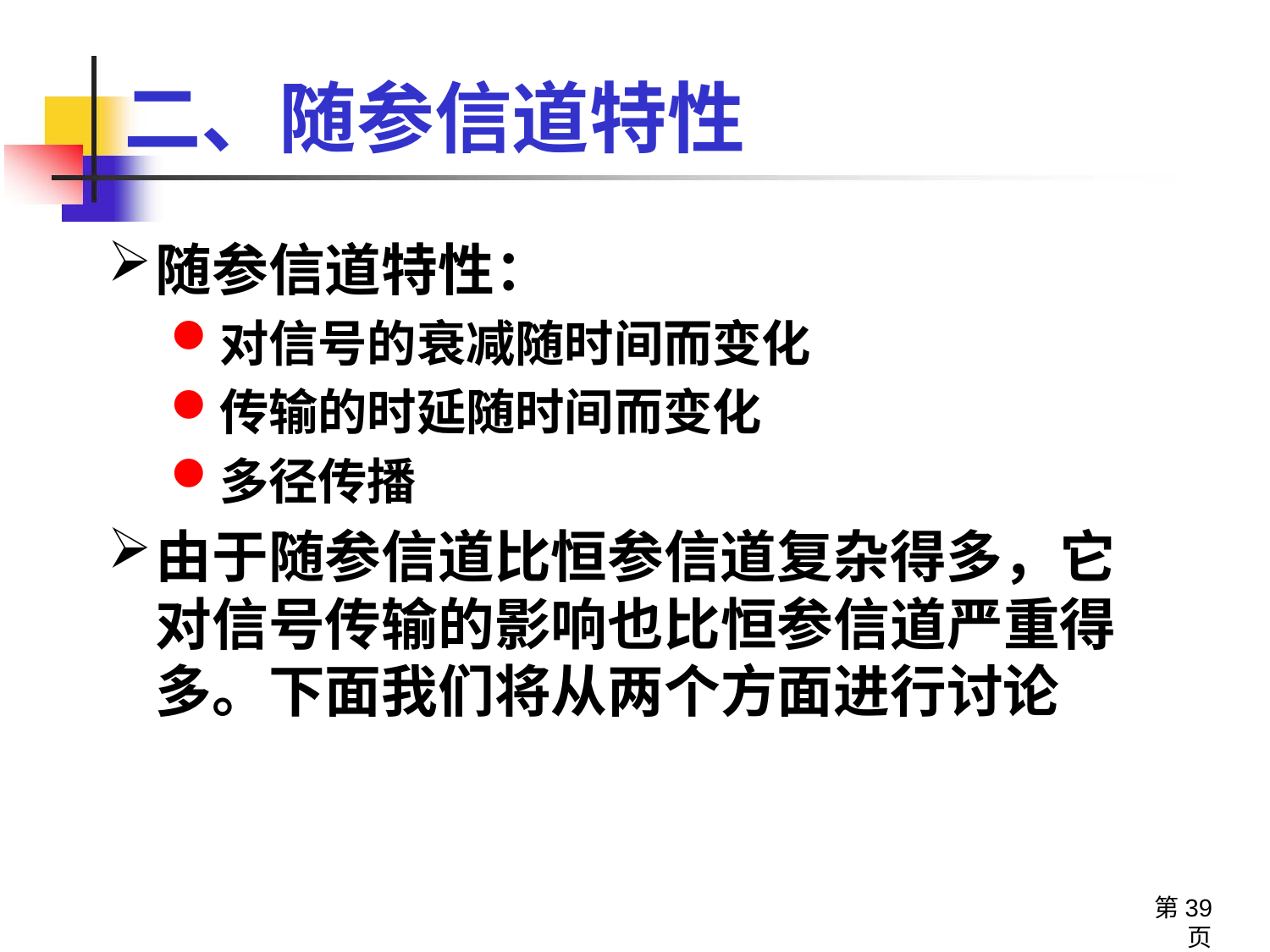

# 二、随参信道特性
随参信道特性：
对信号的衰减随时间而变化
传输的时延随时间而变化
多径传播
由于随参信道比恒参信道复杂得多，它对信号传输的影响也比恒参信道严重得多。下面我们将从两个方面进行讨论
第39页